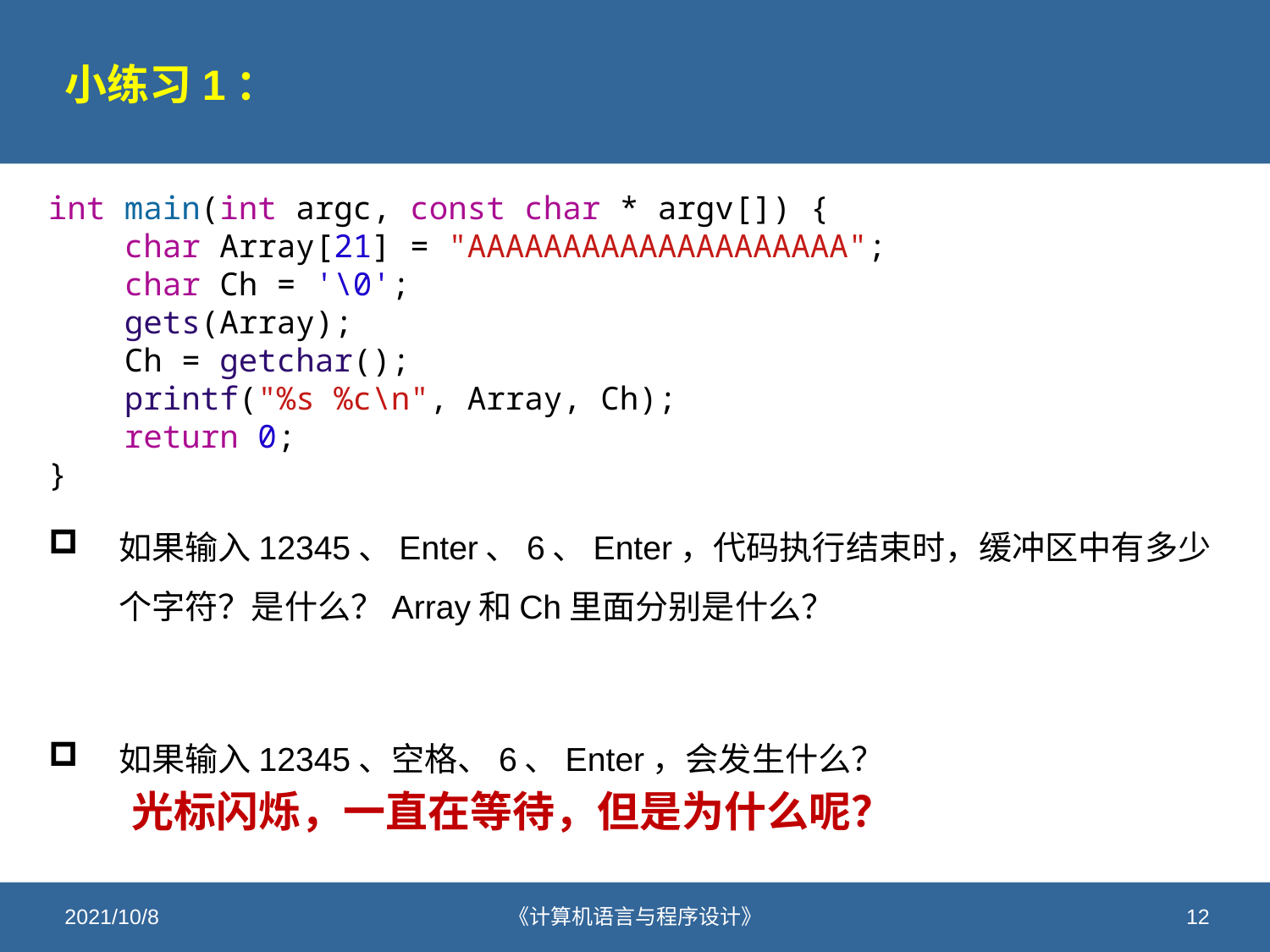

# 小练习1：
int main(int argc, const char * argv[]) {
    char Array[21] = "AAAAAAAAAAAAAAAAAAAA";
    char Ch = '\0';
    gets(Array);
    Ch = getchar();
    printf("%s %c\n", Array, Ch);
    return 0;
}
如果输入12345、Enter、6、Enter，代码执行结束时，缓冲区中有多少个字符？是什么？Array和Ch里面分别是什么？

如果输入12345、空格、6、Enter，会发生什么？
光标闪烁，一直在等待，但是为什么呢？
2021/10/8
《计算机语言与程序设计》
12